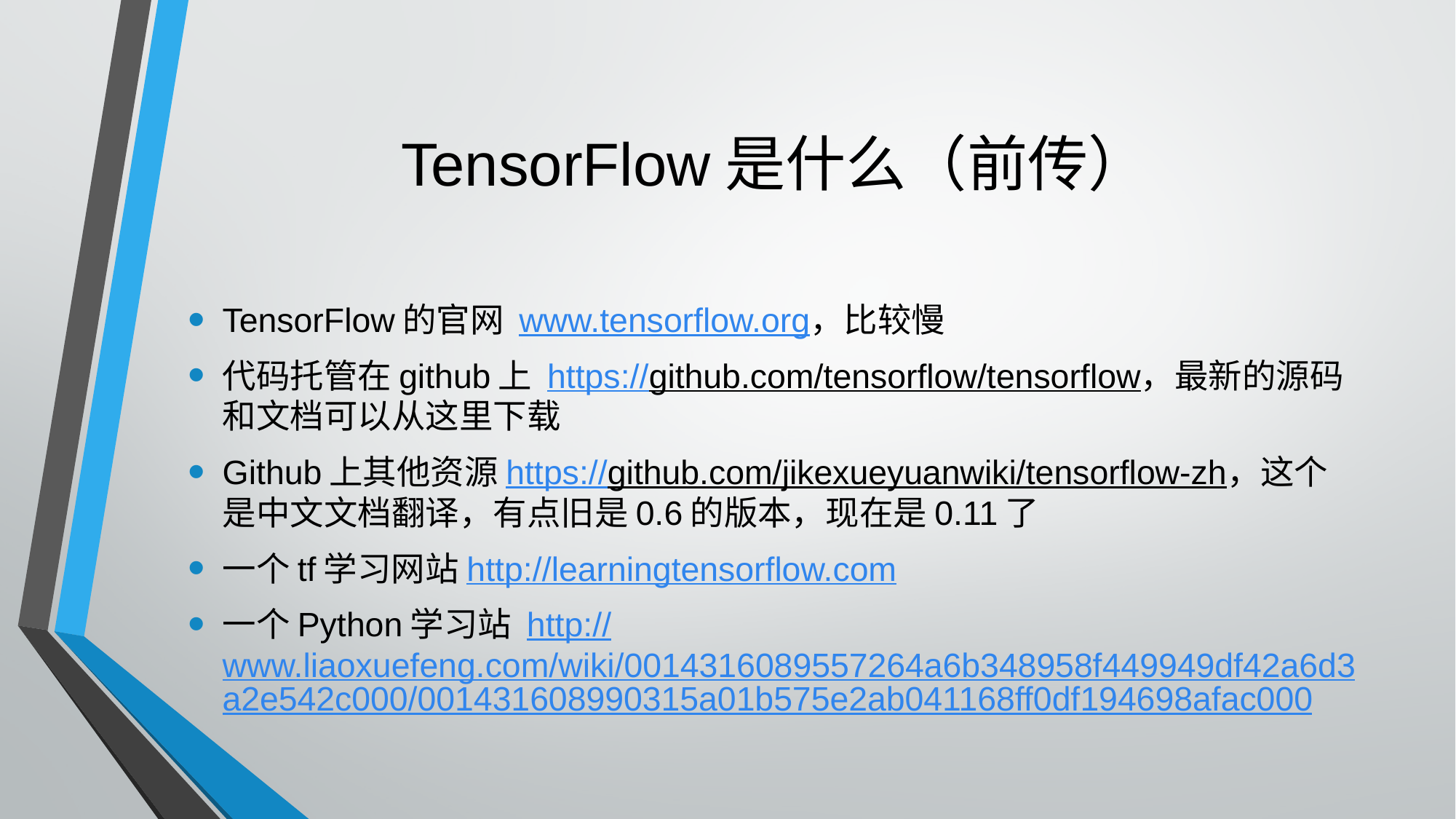

# TensorFlow是什么（前传）
TensorFlow的官网 www.tensorflow.org，比较慢
代码托管在github上 https://github.com/tensorflow/tensorflow，最新的源码和文档可以从这里下载
Github上其他资源https://github.com/jikexueyuanwiki/tensorflow-zh，这个是中文文档翻译，有点旧是0.6的版本，现在是0.11了
一个tf学习网站http://learningtensorflow.com
一个Python学习站 http://www.liaoxuefeng.com/wiki/0014316089557264a6b348958f449949df42a6d3a2e542c000/001431608990315a01b575e2ab041168ff0df194698afac000